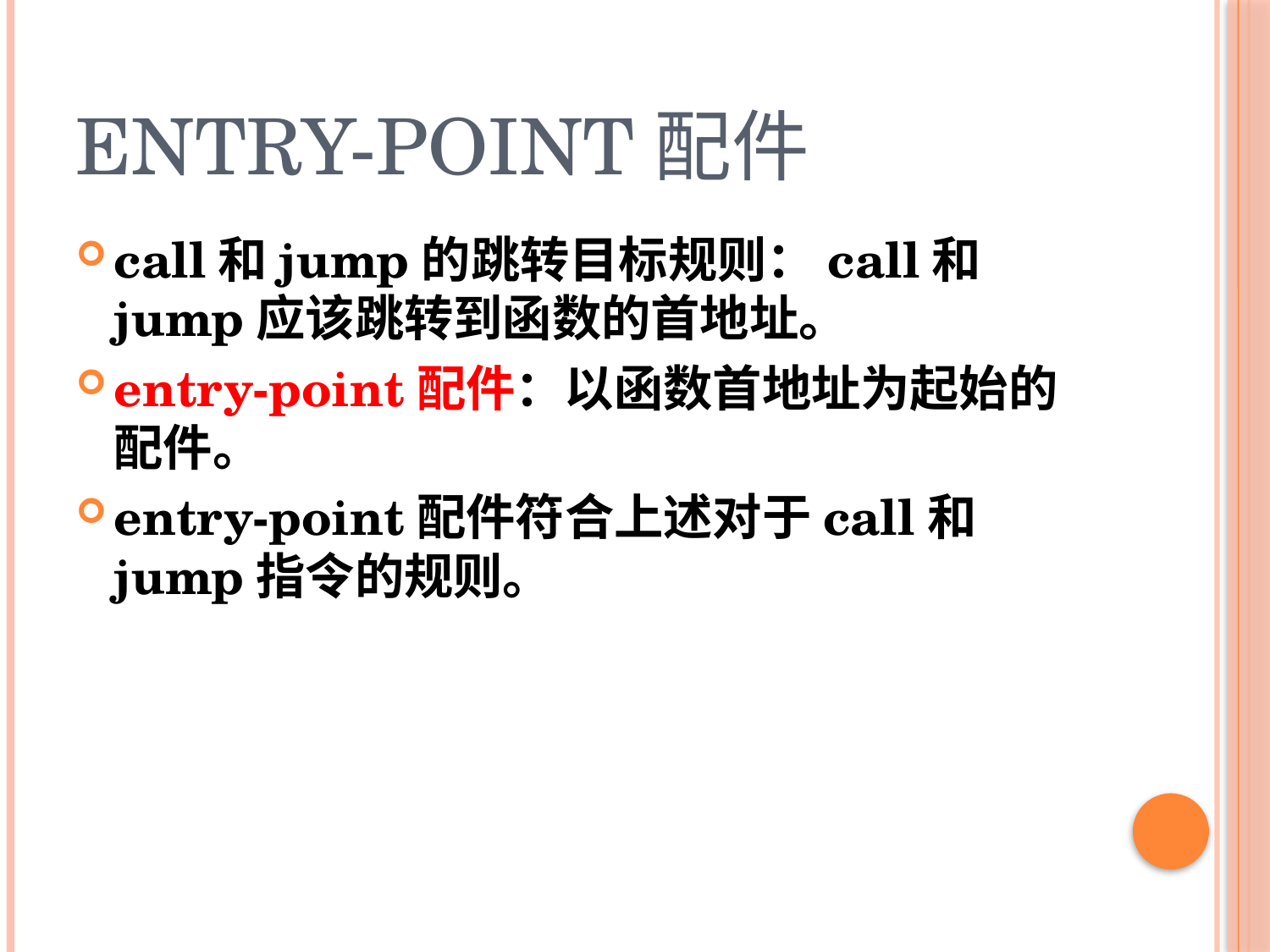

# entry-point配件
call和jump的跳转目标规则：call和jump应该跳转到函数的首地址。
entry-point配件：以函数首地址为起始的配件。
entry-point配件符合上述对于call和jump指令的规则。